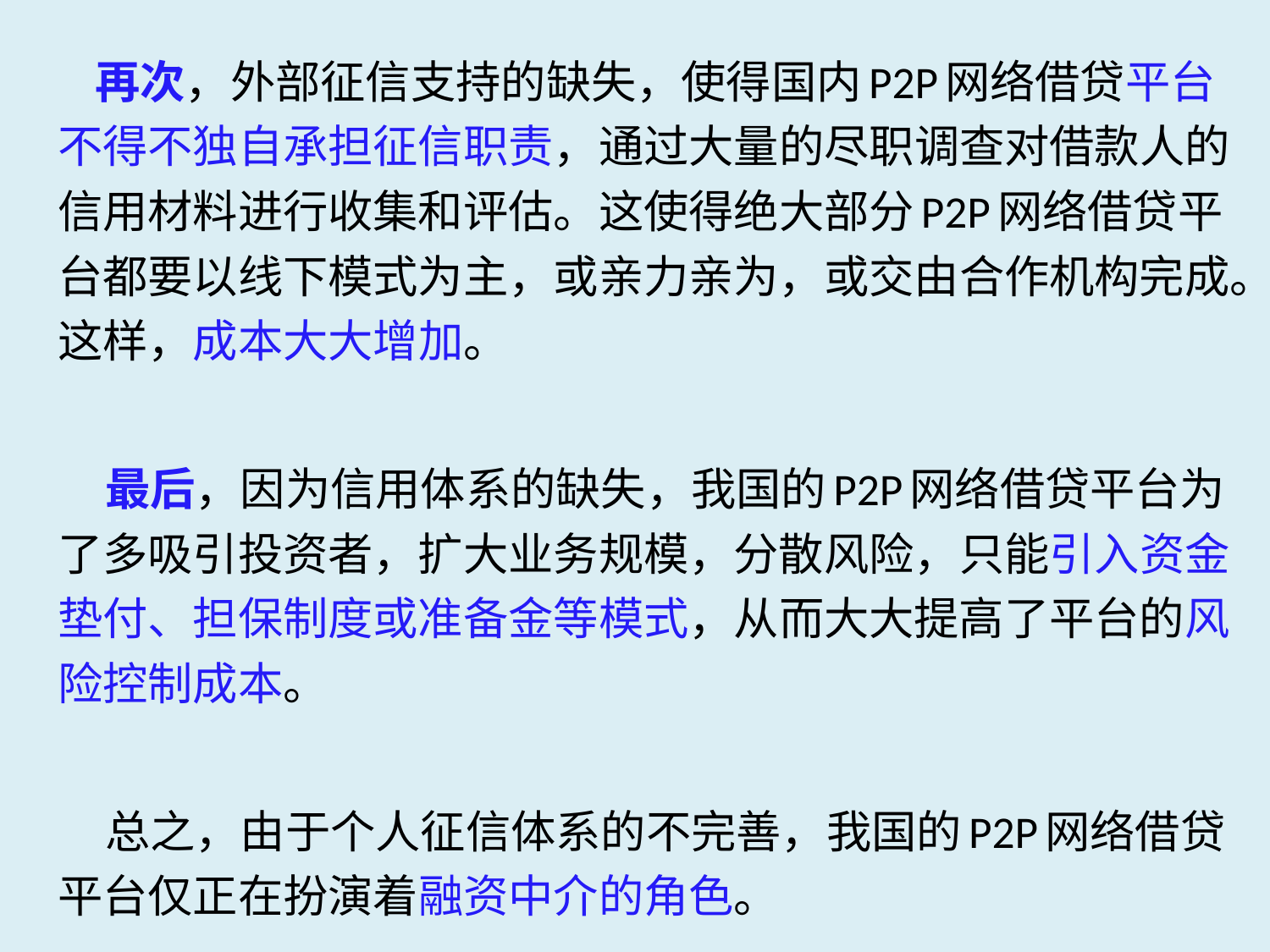

再次，外部征信支持的缺失，使得国内P2P网络借贷平台不得不独自承担征信职责，通过大量的尽职调查对借款人的信用材料进行收集和评估。这使得绝大部分P2P网络借贷平台都要以线下模式为主，或亲力亲为，或交由合作机构完成。这样，成本大大增加。

    最后，因为信用体系的缺失，我国的P2P网络借贷平台为了多吸引投资者，扩大业务规模，分散风险，只能引入资金垫付、担保制度或准备金等模式，从而大大提高了平台的风险控制成本。

    总之，由于个人征信体系的不完善，我国的P2P网络借贷平台仅正在扮演着融资中介的角色。
10